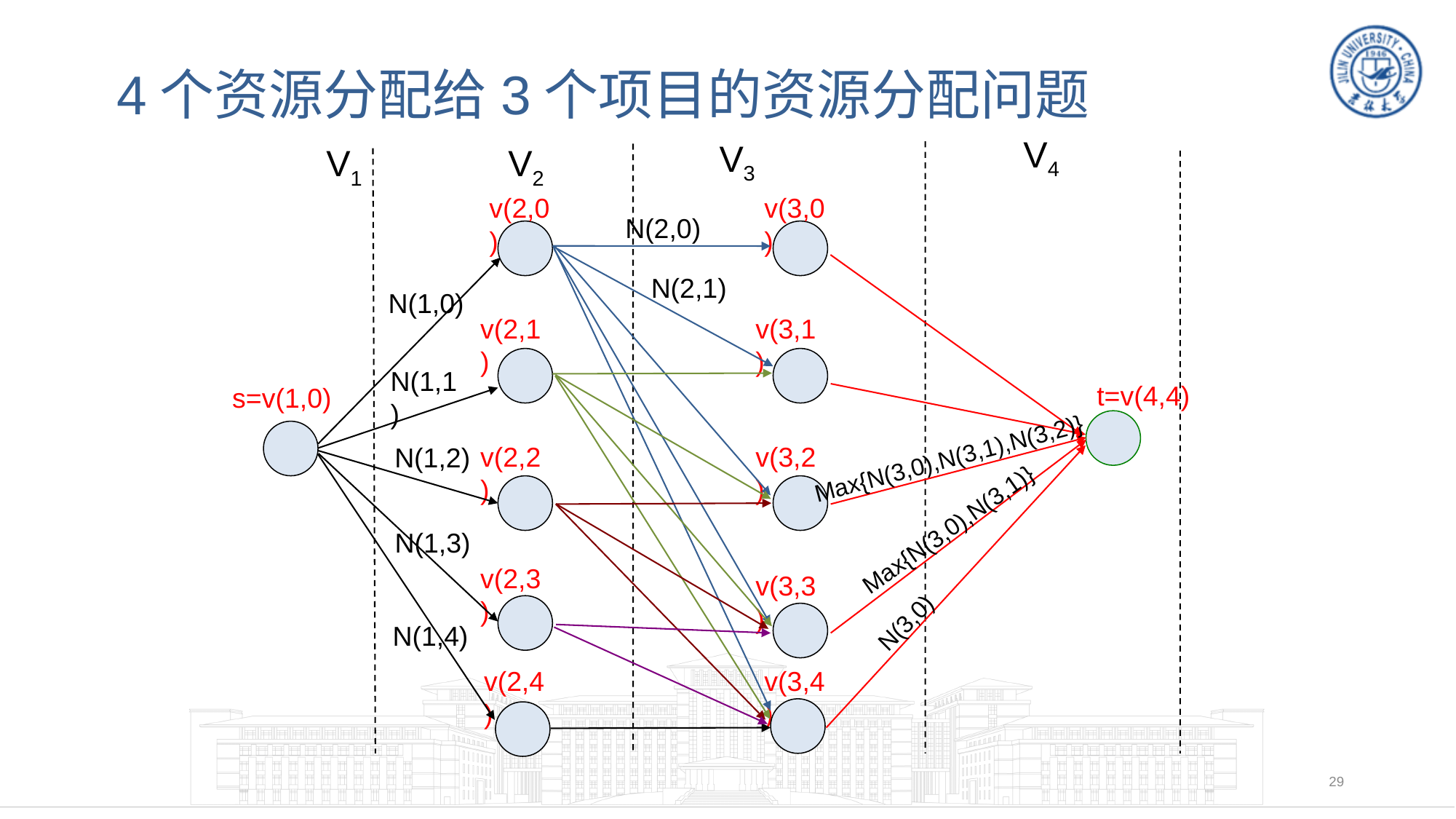

4个资源分配给3个项目的资源分配问题
V4
V3
V1
V2

v(2,0)

v(3,0)

N(2,0)

N(2,1)

N(1,0)
v(2,1)

v(3,1)

N(1,1)

t=v(4,4)

s=v(1,0)

v(2,2)

v(3,2)

N(1,2)

Max{N(3,0),N(3,1),N(3,2)}

Max{N(3,0),N(3,1)}

N(3,0)

N(1,3)

N(1,4)
v(2,4)

v(2,3)

v(3,3)

v(3,4)

29